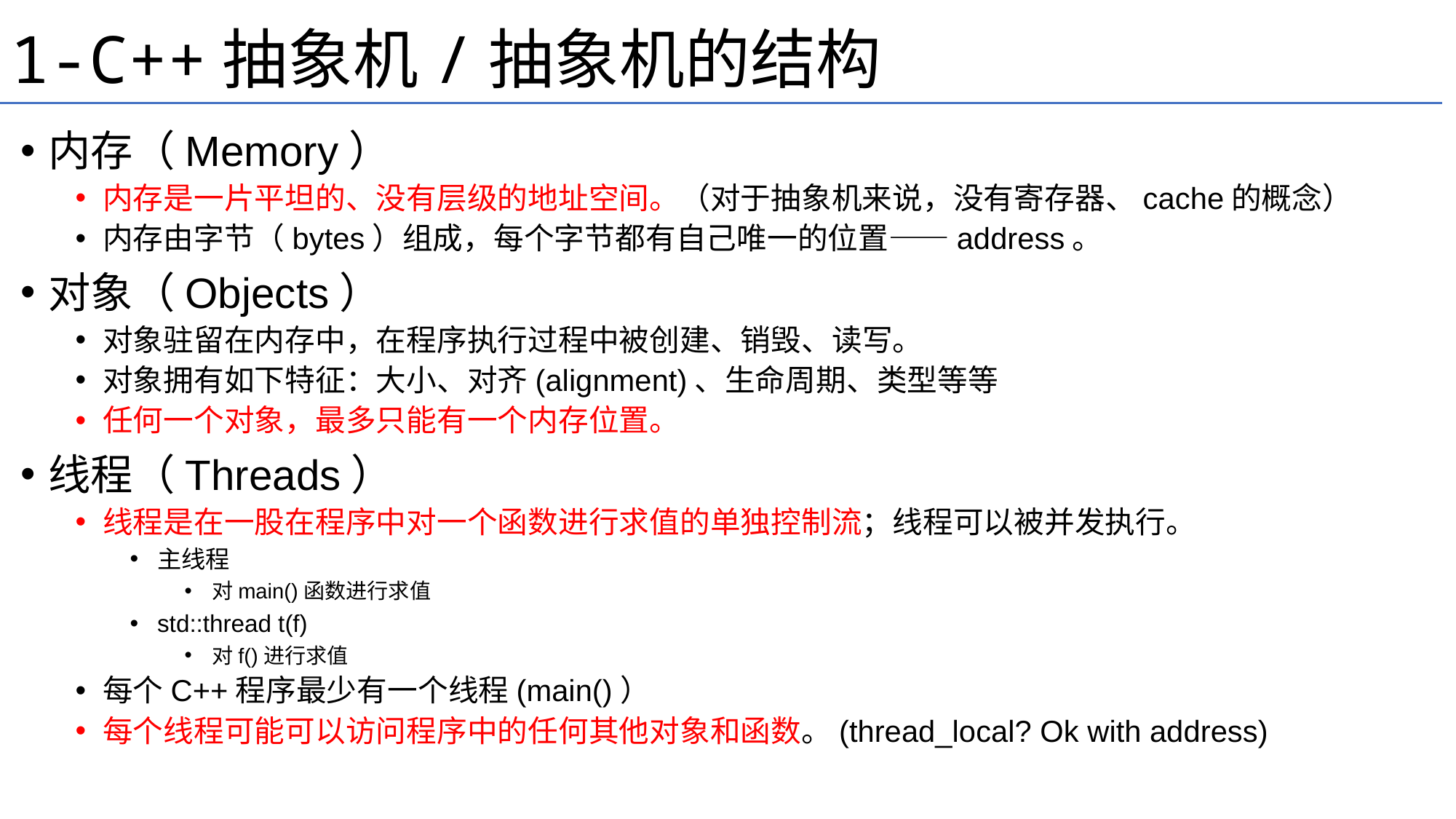

1-C++抽象机/抽象机的结构
内存（Memory）
内存是一片平坦的、没有层级的地址空间。（对于抽象机来说，没有寄存器、cache的概念）
内存由字节（bytes）组成，每个字节都有自己唯一的位置——address。
对象（Objects）
对象驻留在内存中，在程序执行过程中被创建、销毁、读写。
对象拥有如下特征：大小、对齐(alignment)、生命周期、类型等等
任何一个对象，最多只能有一个内存位置。
线程（Threads）
线程是在一股在程序中对一个函数进行求值的单独控制流；线程可以被并发执行。
主线程
对main()函数进行求值
std::thread t(f)
对f()进行求值
每个C++程序最少有一个线程(main()）
每个线程可能可以访问程序中的任何其他对象和函数。(thread_local? Ok with address)